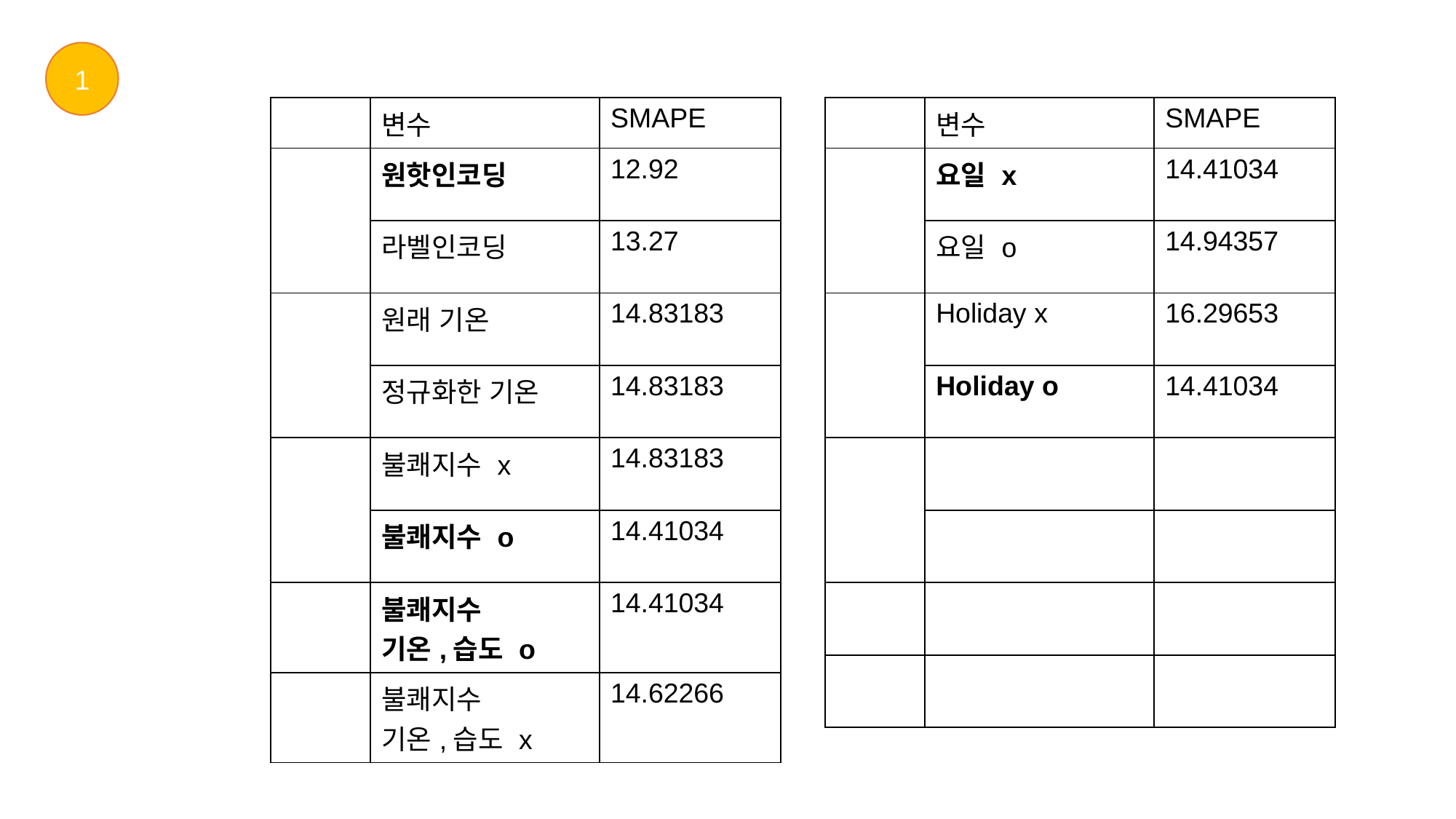

1
|  | 변수 | SMAPE |
| --- | --- | --- |
|  | 원핫인코딩 | 12.92 |
|  | 라벨인코딩 | 13.27 |
|  | 원래 기온 | 14.83183 |
|  | 정규화한 기온 | 14.83183 |
|  | 불쾌지수 x | 14.83183 |
|  | 불쾌지수 o | 14.41034 |
|  | 불쾌지수 기온,습도 o | 14.41034 |
|  | 불쾌지수 기온,습도 x | 14.62266 |
|  | 변수 | SMAPE |
| --- | --- | --- |
|  | 요일 x | 14.41034 |
|  | 요일 o | 14.94357 |
|  | Holiday x | 16.29653 |
|  | Holiday o | 14.41034 |
|  |  |  |
|  |  |  |
|  |  |  |
|  |  |  |